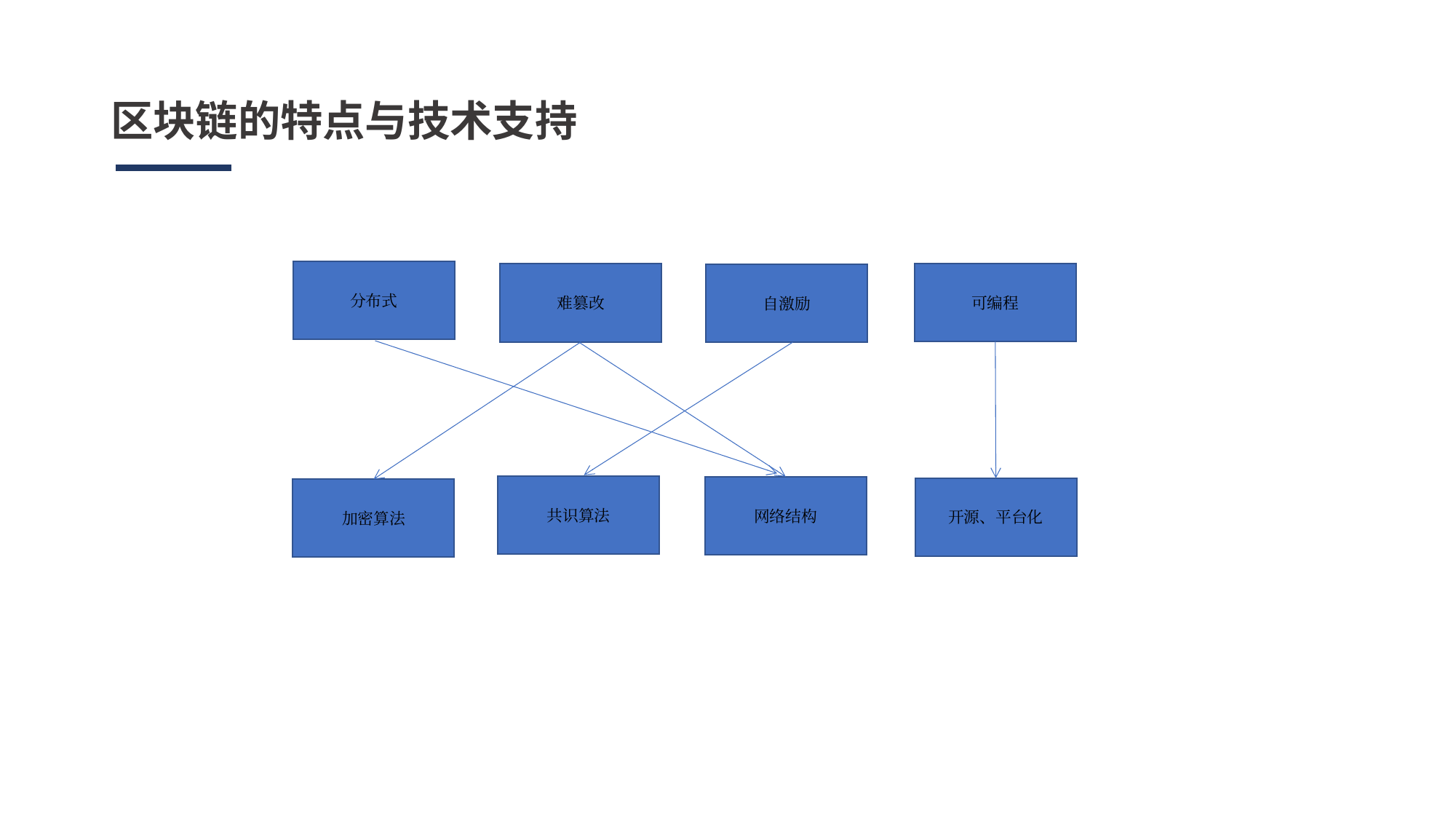

# 区块链的特点与技术支持
分布式
可编程
难篡改
自激励
共识算法
网络结构
开源、平台化
加密算法